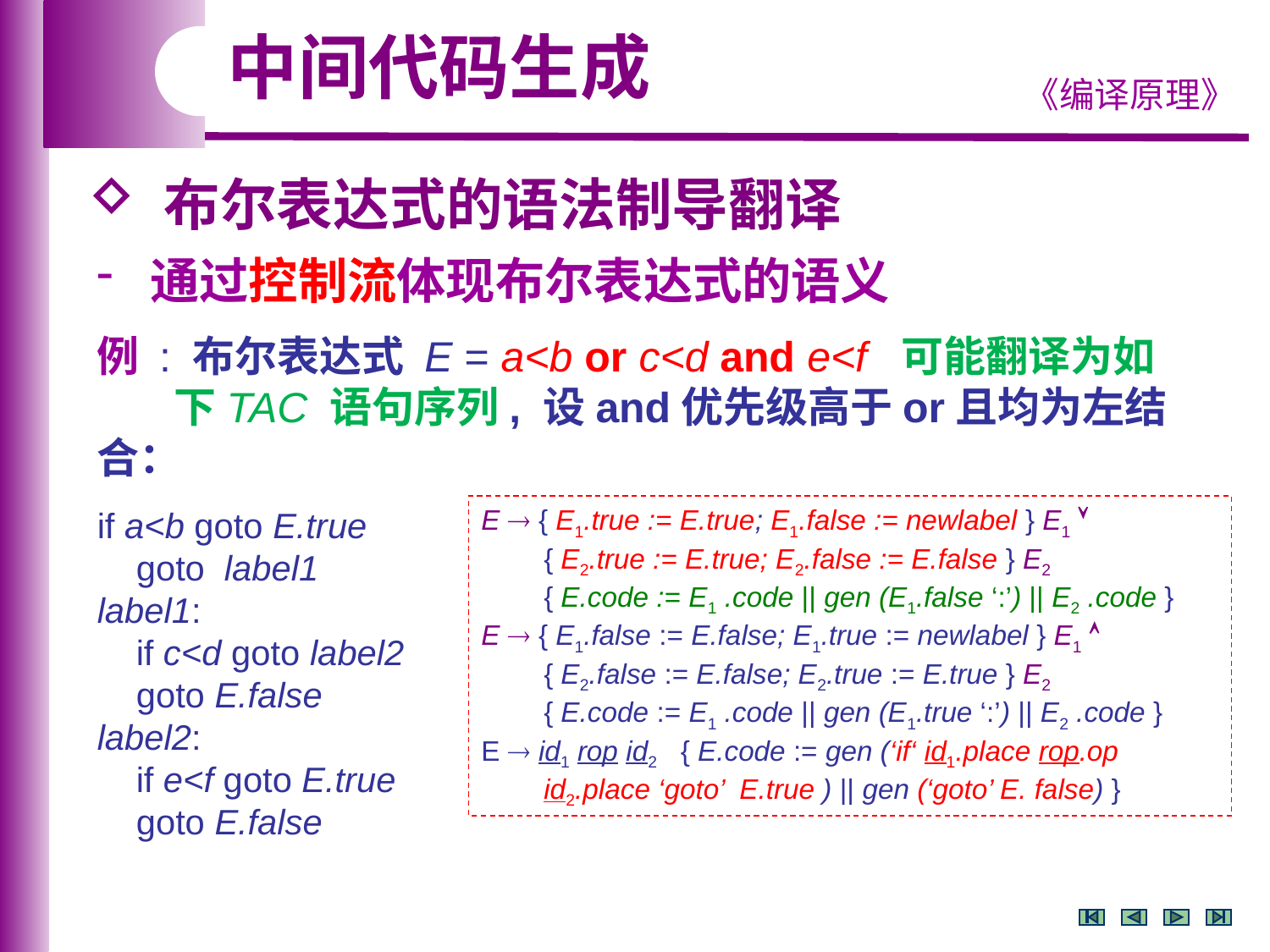

中间代码生成
 布尔表达式的语法制导翻译
 通过控制流体现布尔表达式的语义

例 : 布尔表达式 E = a<b or c<d and e<f  可能翻译为如
       下TAC 语句序列, 设and优先级高于or且均为左结合：

if a<b goto E.true
    goto  label1
label1:
    if c<d goto label2
    goto E.false
label2:
    if e<f goto E.true
    goto E.false
E → { E1.true := E.true; E1.false := newlabel } E1 ∨
        { E2.true := E.true; E2.false := E.false } E2
        { E.code := E1 .code || gen (E1.false ‘:’) || E2 .code }
E → { E1.false := E.false; E1.true := newlabel } E1 ∧
        { E2.false := E.false; E2.true := E.true } E2
        { E.code := E1 .code || gen (E1.true ‘:’) || E2 .code }
E → id1 rop id2   { E.code := gen (‘if‘ id1.place rop.op
        id2.place ‘goto’  E.true ) || gen (‘goto’ E. false) }